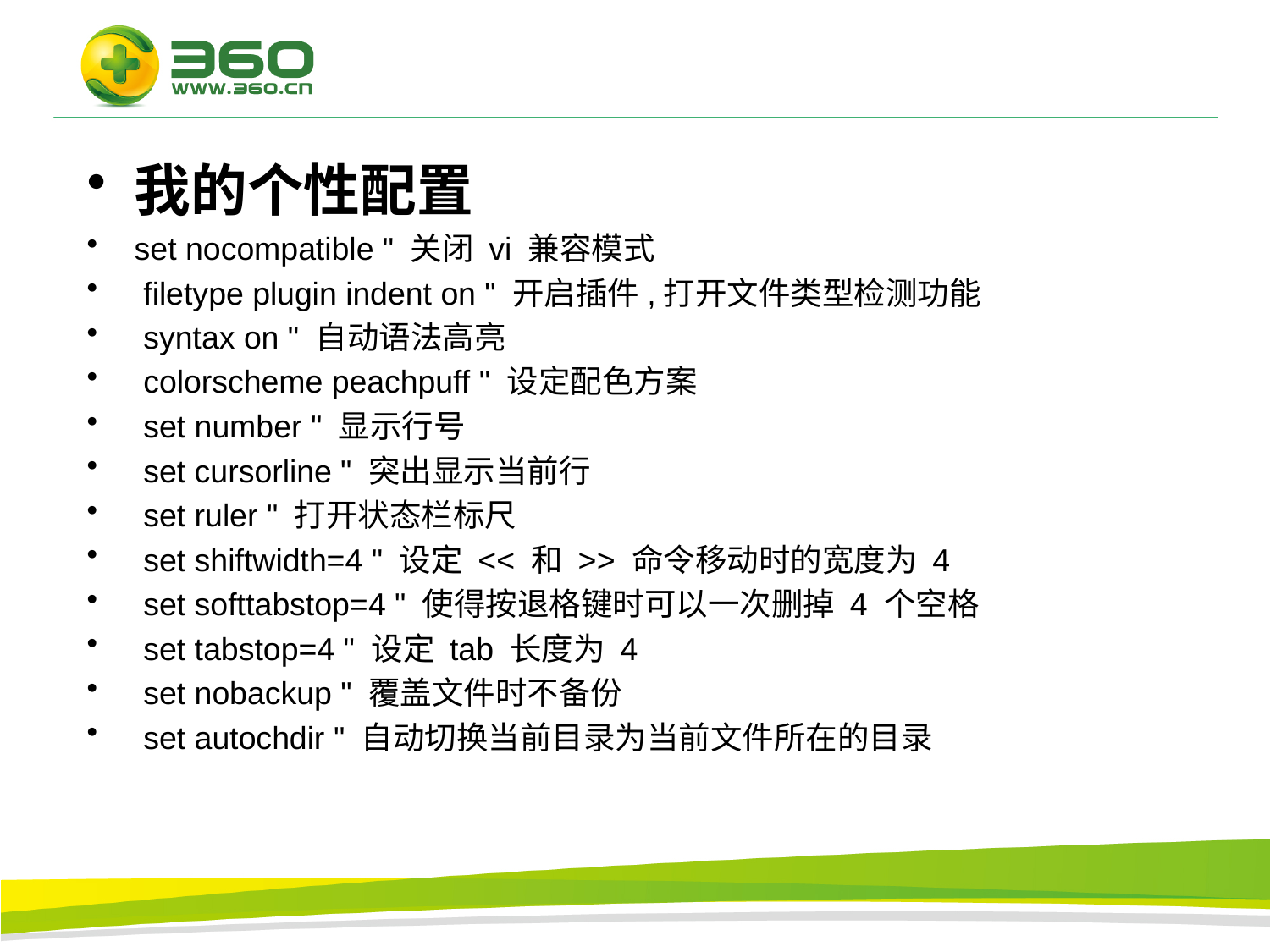

#
我的个性配置
set nocompatible " 关闭 vi 兼容模式
 filetype plugin indent on " 开启插件,打开文件类型检测功能
 syntax on " 自动语法高亮
 colorscheme peachpuff " 设定配色方案
 set number " 显示行号
 set cursorline " 突出显示当前行
 set ruler " 打开状态栏标尺
 set shiftwidth=4 " 设定 << 和 >> 命令移动时的宽度为 4
 set softtabstop=4 " 使得按退格键时可以一次删掉 4 个空格
 set tabstop=4 " 设定 tab 长度为 4
 set nobackup " 覆盖文件时不备份
 set autochdir " 自动切换当前目录为当前文件所在的目录